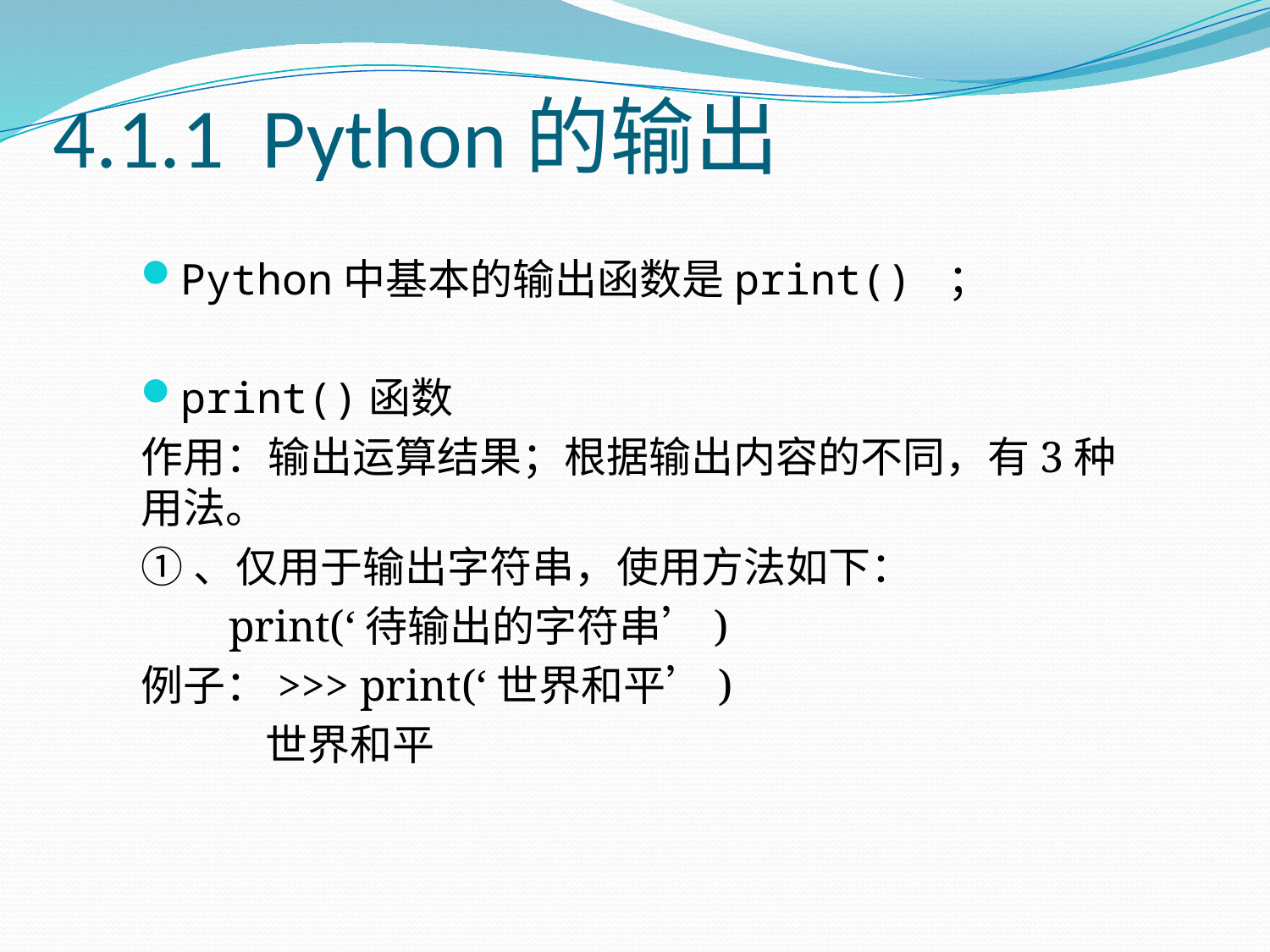

# 4.1.1  Python的输出
Python中基本的输出函数是print() ；

print()函数
作用：输出运算结果；根据输出内容的不同，有3种用法。
①、仅用于输出字符串，使用方法如下：
        print(‘待输出的字符串’)
例子：>>> print(‘世界和平’)
            世界和平